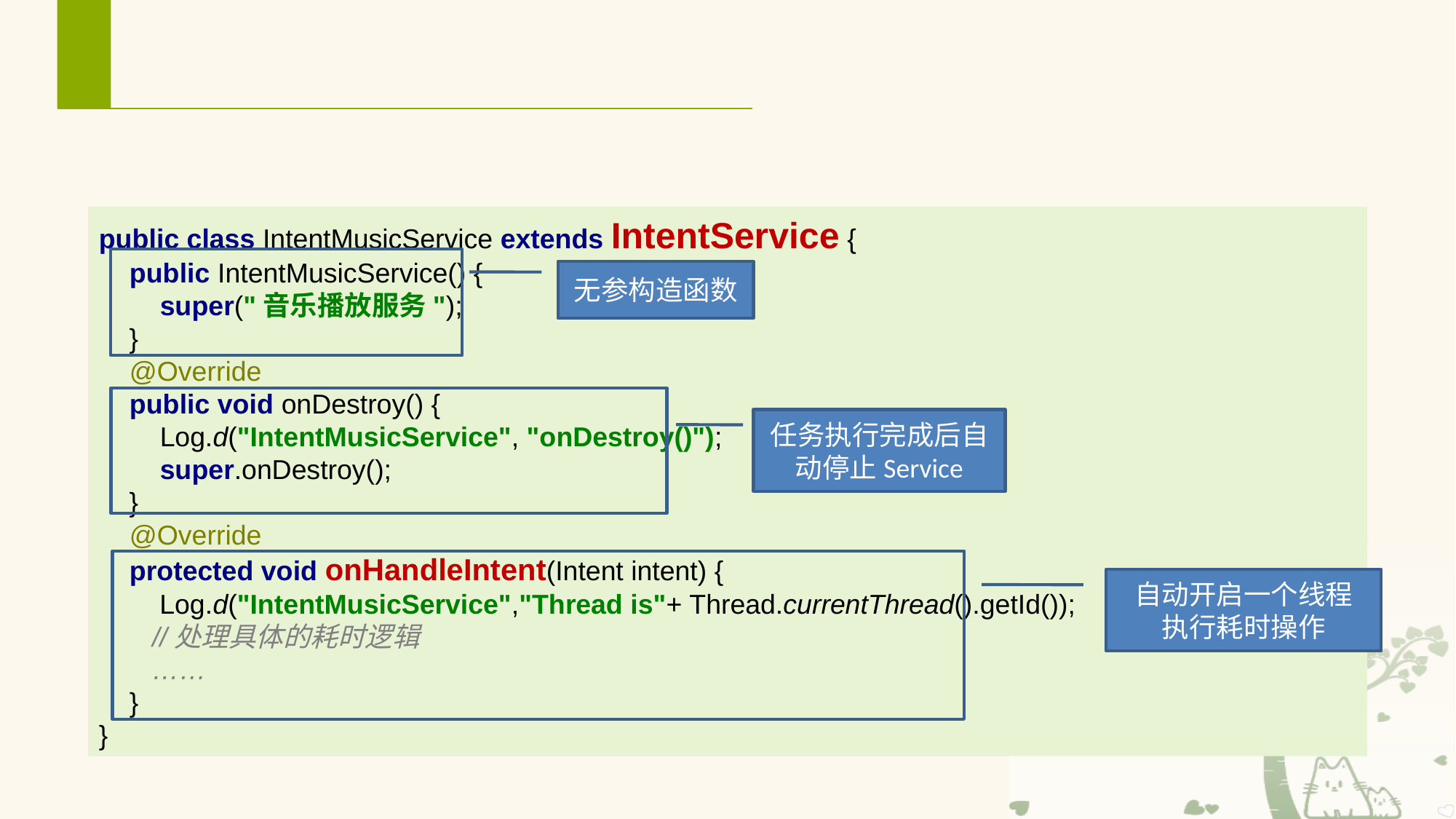

# 8.3.6 在Service中执行耗时任务
使用 IntentService
public class IntentMusicService extends IntentService {
    public IntentMusicService() {
        super("音乐播放服务");
    }
    @Override
    public void onDestroy() {
        Log.d("IntentMusicService", "onDestroy()");
        super.onDestroy();
    }
    @Override
    protected void onHandleIntent(Intent intent) {
        Log.d("IntentMusicService","Thread is"+ Thread.currentThread().getId());
       //处理具体的耗时逻辑
       ……
    }
}

无参构造函数

任务执行完成后自动停止Service

自动开启一个线程
执行耗时操作